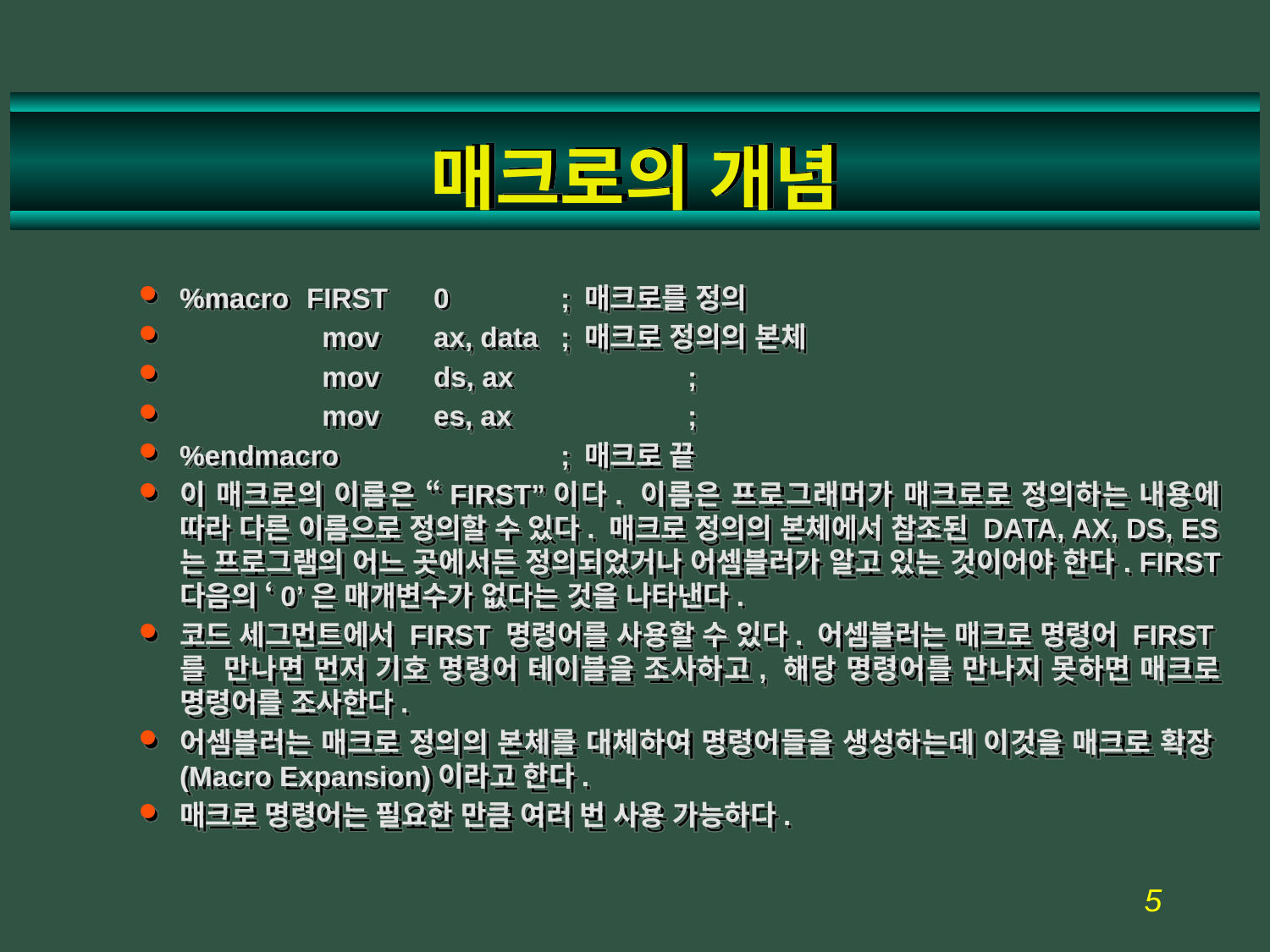

# 매크로의 개념
%macro	FIRST	0	; 매크로를 정의
	  mov	ax, data	; 매크로 정의의 본체
	  mov	ds, ax		;
	  mov	es, ax		;
%endmacro		; 매크로 끝
이 매크로의 이름은 “FIRST”이다. 이름은 프로그래머가 매크로로 정의하는 내용에 따라 다른 이름으로 정의할 수 있다. 매크로 정의의 본체에서 참조된 DATA, AX, DS, ES는 프로그램의 어느 곳에서든 정의되었거나 어셈블러가 알고 있는 것이어야 한다. FIRST 다음의 ‘0’은 매개변수가 없다는 것을 나타낸다.
코드 세그먼트에서 FIRST 명령어를 사용할 수 있다. 어셈블러는 매크로 명령어 FIRST를  만나면 먼저 기호 명령어 테이블을 조사하고, 해당 명령어를 만나지 못하면 매크로 명령어를 조사한다.
어셈블러는 매크로 정의의 본체를 대체하여 명령어들을 생성하는데 이것을 매크로 확장(Macro Expansion)이라고 한다.
매크로 명령어는 필요한 만큼 여러 번 사용 가능하다.
5